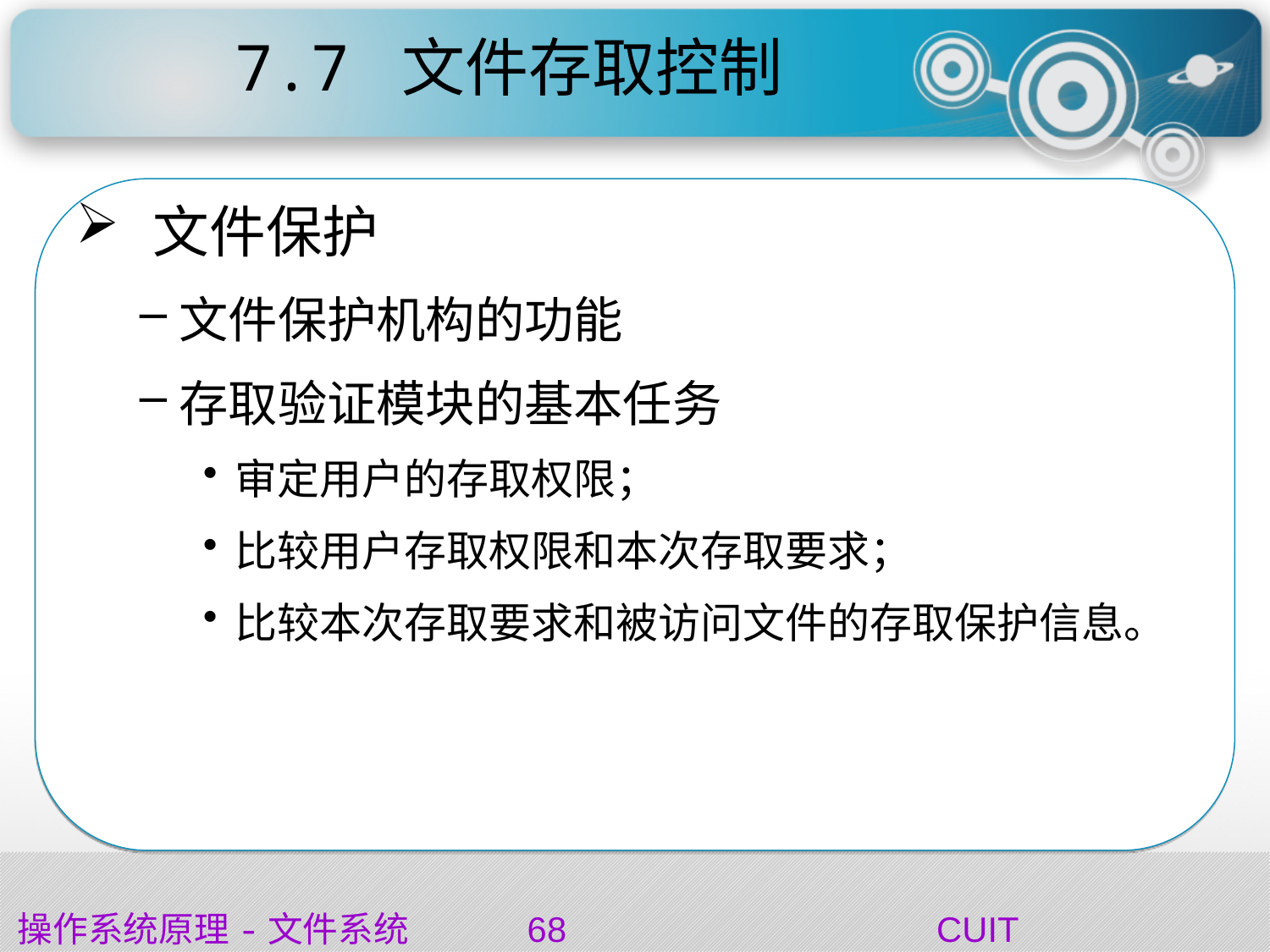

# 7.7 文件存取控制
 文件保护
文件保护机构的功能
存取验证模块的基本任务
审定用户的存取权限；
比较用户存取权限和本次存取要求；
比较本次存取要求和被访问文件的存取保护信息。